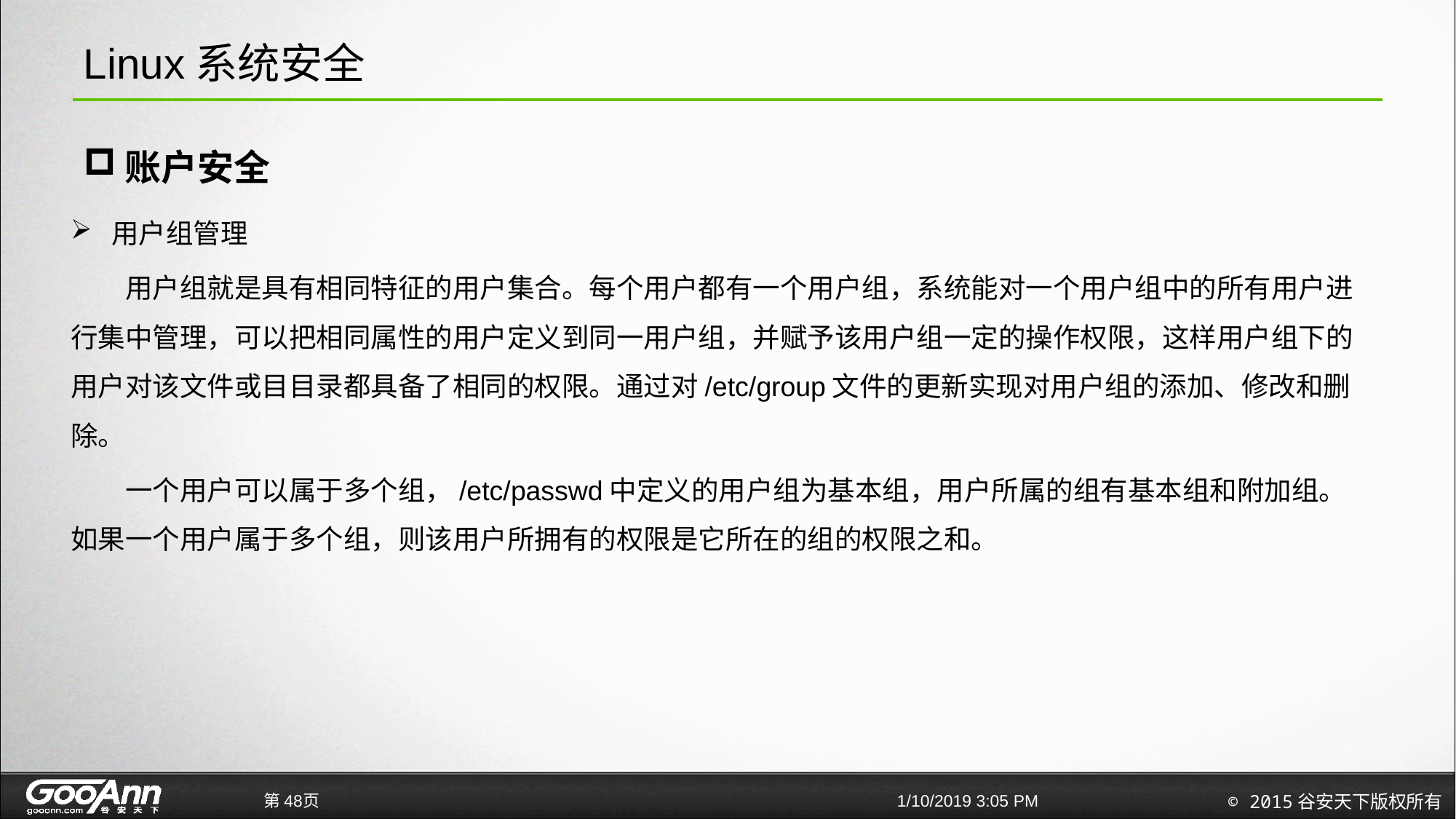

# Linux系统安全
账户安全
用户组管理
用户组就是具有相同特征的用户集合。每个用户都有一个用户组，系统能对一个用户组中的所有用户进行集中管理，可以把相同属性的用户定义到同一用户组，并赋予该用户组一定的操作权限，这样用户组下的用户对该文件或目目录都具备了相同的权限。通过对/etc/group文件的更新实现对用户组的添加、修改和删除。
一个用户可以属于多个组，/etc/passwd中定义的用户组为基本组，用户所属的组有基本组和附加组。如果一个用户属于多个组，则该用户所拥有的权限是它所在的组的权限之和。